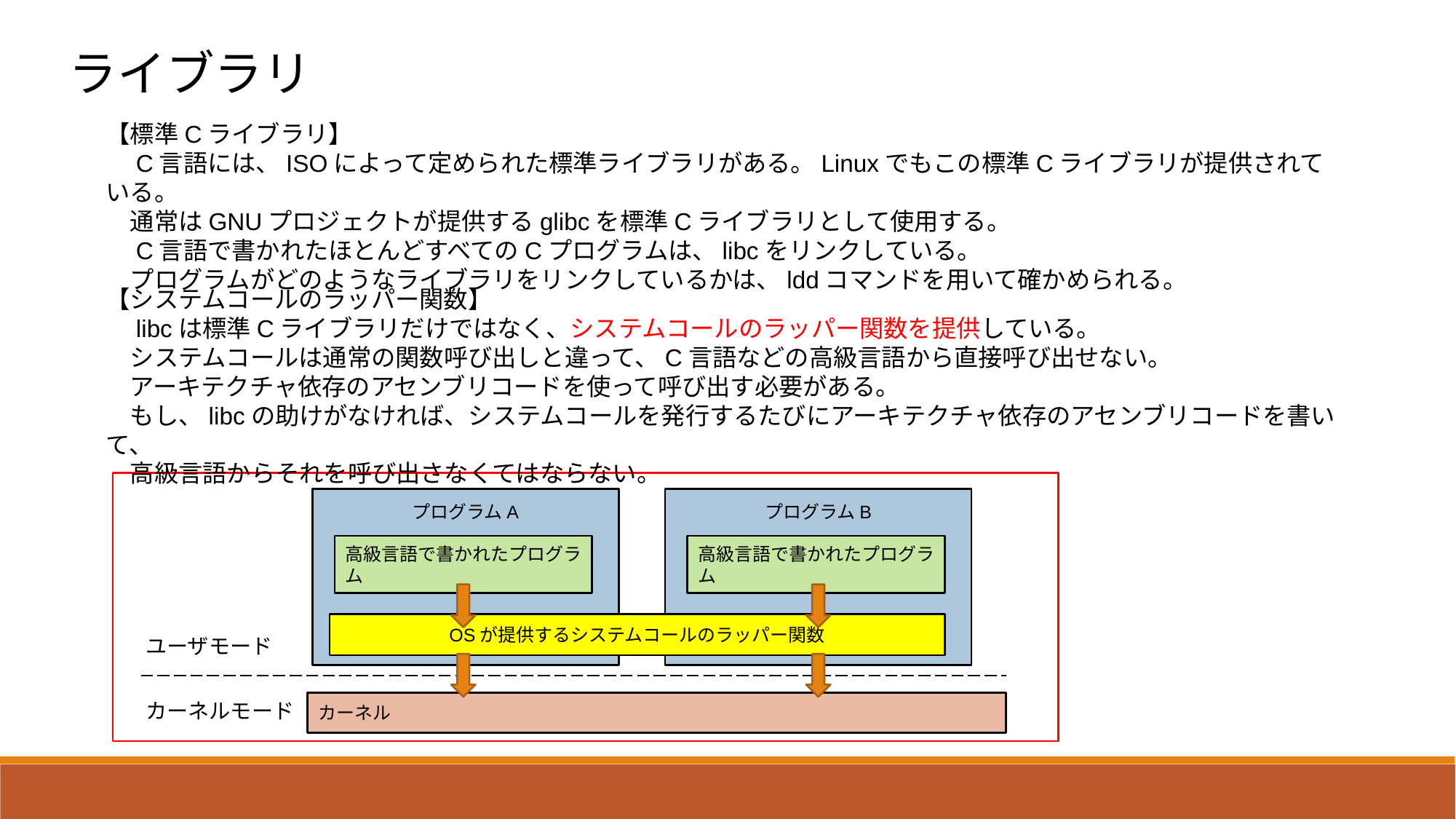

ライブラリ
【標準Cライブラリ】
　C言語には、ISOによって定められた標準ライブラリがある。Linuxでもこの標準Cライブラリが提供されている。
　通常はGNUプロジェクトが提供するglibcを標準Cライブラリとして使用する。
　C言語で書かれたほとんどすべてのCプログラムは、libcをリンクしている。
　プログラムがどのようなライブラリをリンクしているかは、lddコマンドを用いて確かめられる。
【システムコールのラッパー関数】
　libcは標準Cライブラリだけではなく、システムコールのラッパー関数を提供している。
　システムコールは通常の関数呼び出しと違って、C言語などの高級言語から直接呼び出せない。
　アーキテクチャ依存のアセンブリコードを使って呼び出す必要がある。
　もし、libcの助けがなければ、システムコールを発行するたびにアーキテクチャ依存のアセンブリコードを書いて、
　高級言語からそれを呼び出さなくてはならない。

プログラムA

プログラムB

高級言語で書かれたプログラム
高級言語で書かれたプログラム

OSが提供するシステムコールのラッパー関数
ユーザモード

カーネル
カーネルモード